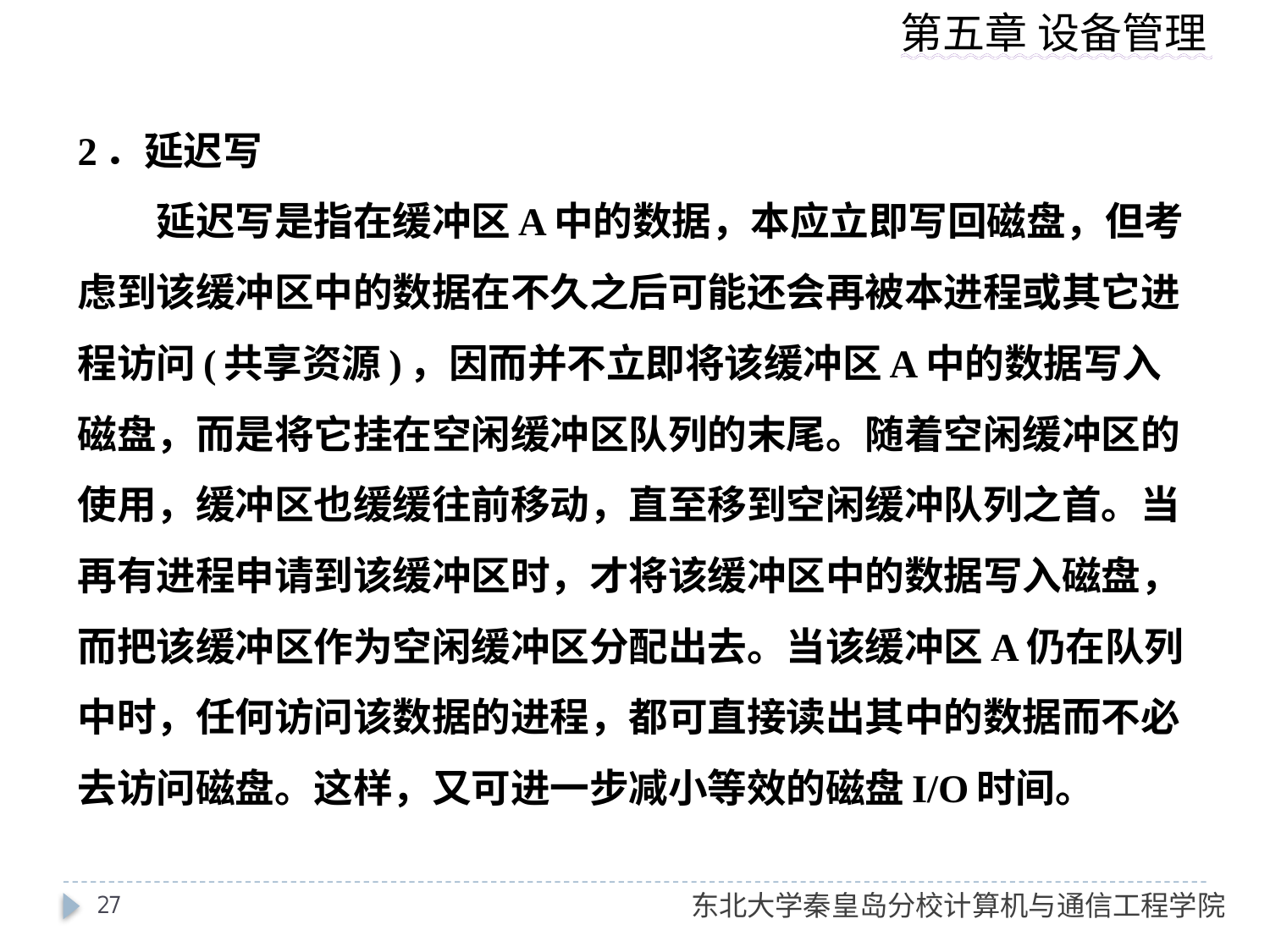

2．延迟写
　　延迟写是指在缓冲区A中的数据，本应立即写回磁盘，但考虑到该缓冲区中的数据在不久之后可能还会再被本进程或其它进程访问(共享资源)，因而并不立即将该缓冲区A中的数据写入磁盘，而是将它挂在空闲缓冲区队列的末尾。随着空闲缓冲区的使用，缓冲区也缓缓往前移动，直至移到空闲缓冲队列之首。当再有进程申请到该缓冲区时，才将该缓冲区中的数据写入磁盘，而把该缓冲区作为空闲缓冲区分配出去。当该缓冲区A仍在队列中时，任何访问该数据的进程，都可直接读出其中的数据而不必去访问磁盘。这样，又可进一步减小等效的磁盘I/O时间。
27